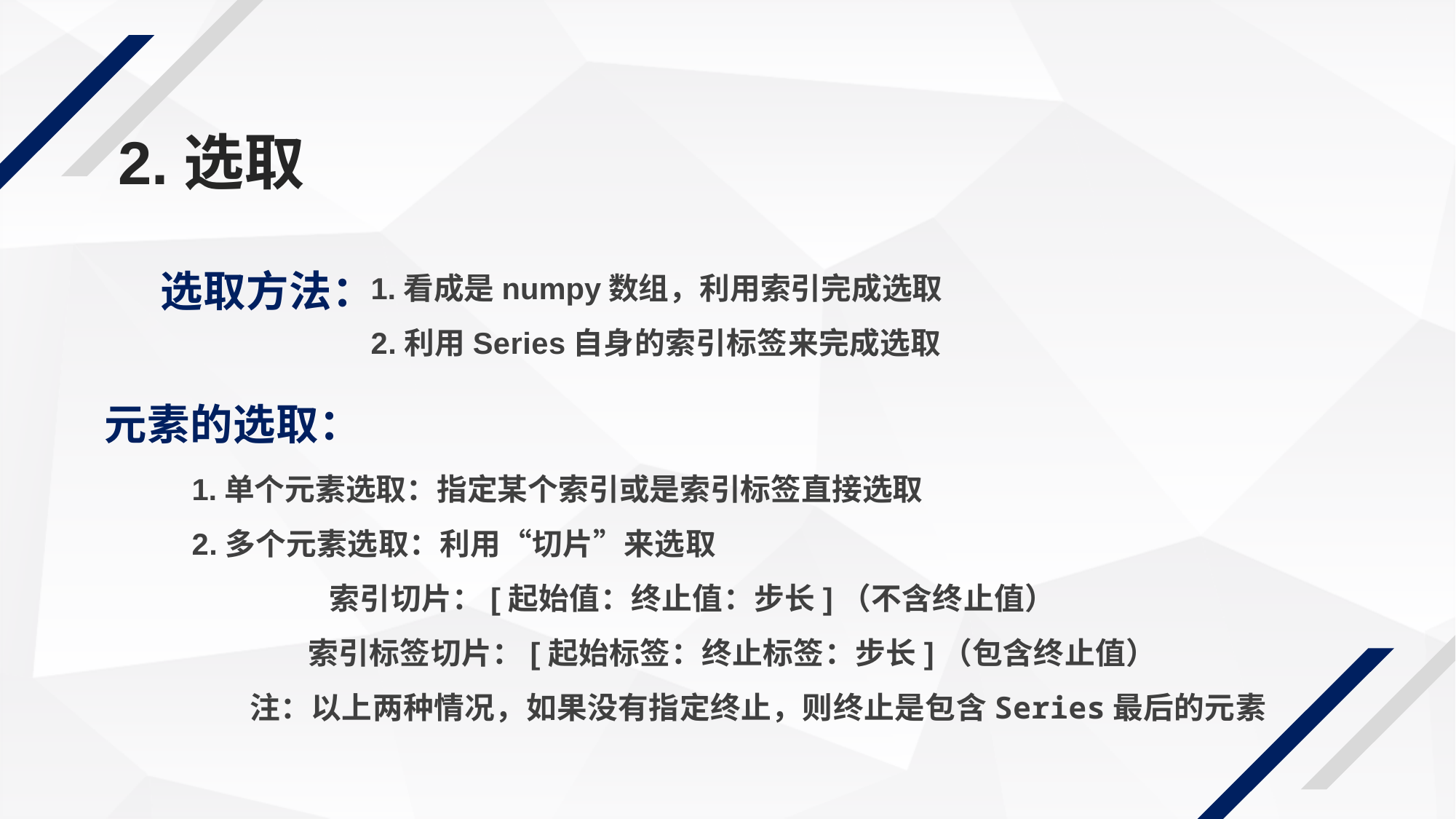

2.选取
选取方法：
1.看成是numpy数组，利用索引完成选取
2.利用Series自身的索引标签来完成选取
元素的选取：
1.单个元素选取：指定某个索引或是索引标签直接选取
2.多个元素选取：利用“切片”来选取
                  索引切片：[起始值：终止值：步长]（不含终止值）
               索引标签切片：[起始标签：终止标签：步长]（包含终止值）
       注：以上两种情况，如果没有指定终止，则终止是包含Series最后的元素